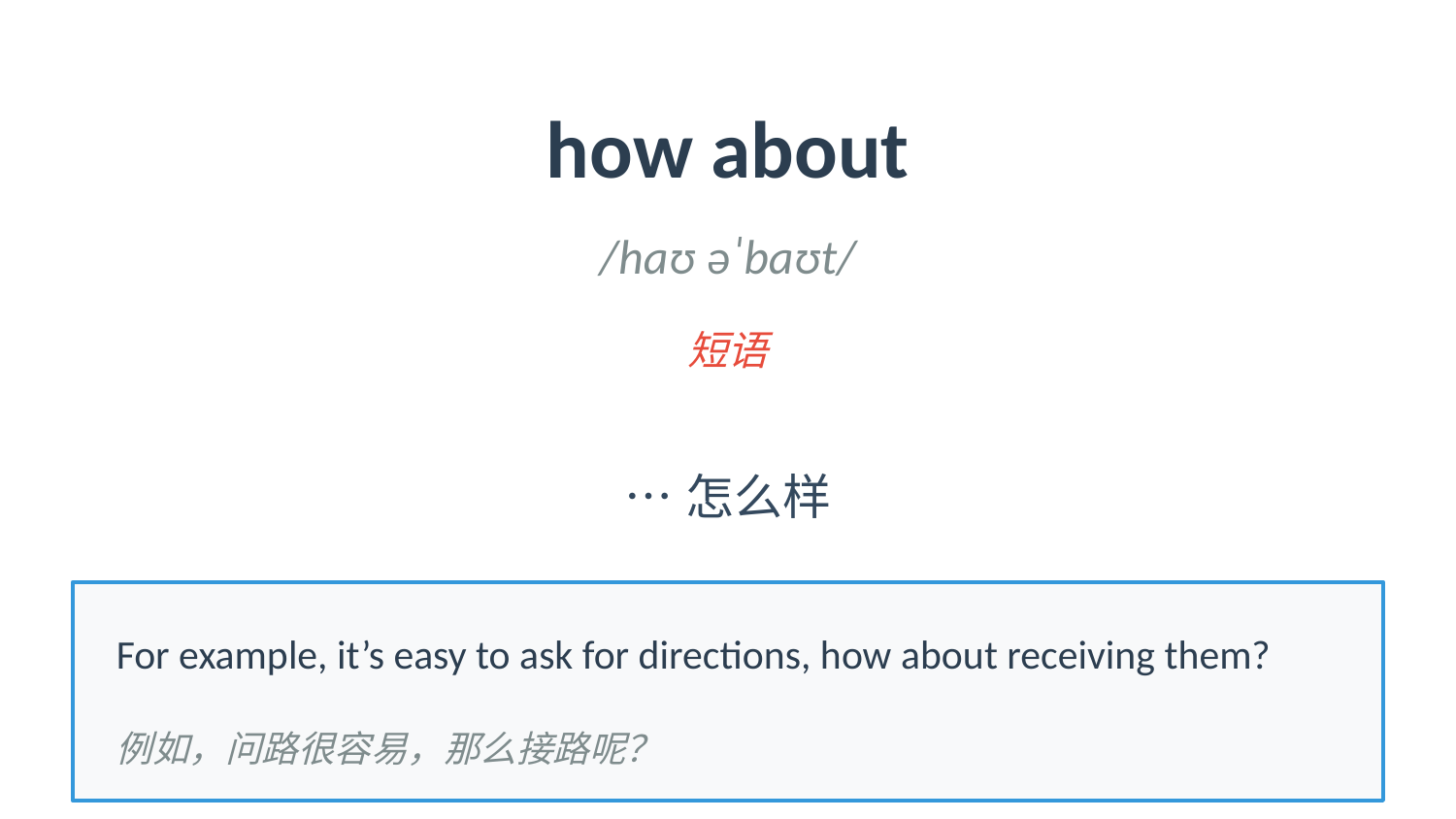

how about
/haʊ əˈbaʊt/
短语
…怎么样

For example, it’s easy to ask for directions, how about receiving them?

例如，问路很容易，那么接路呢？